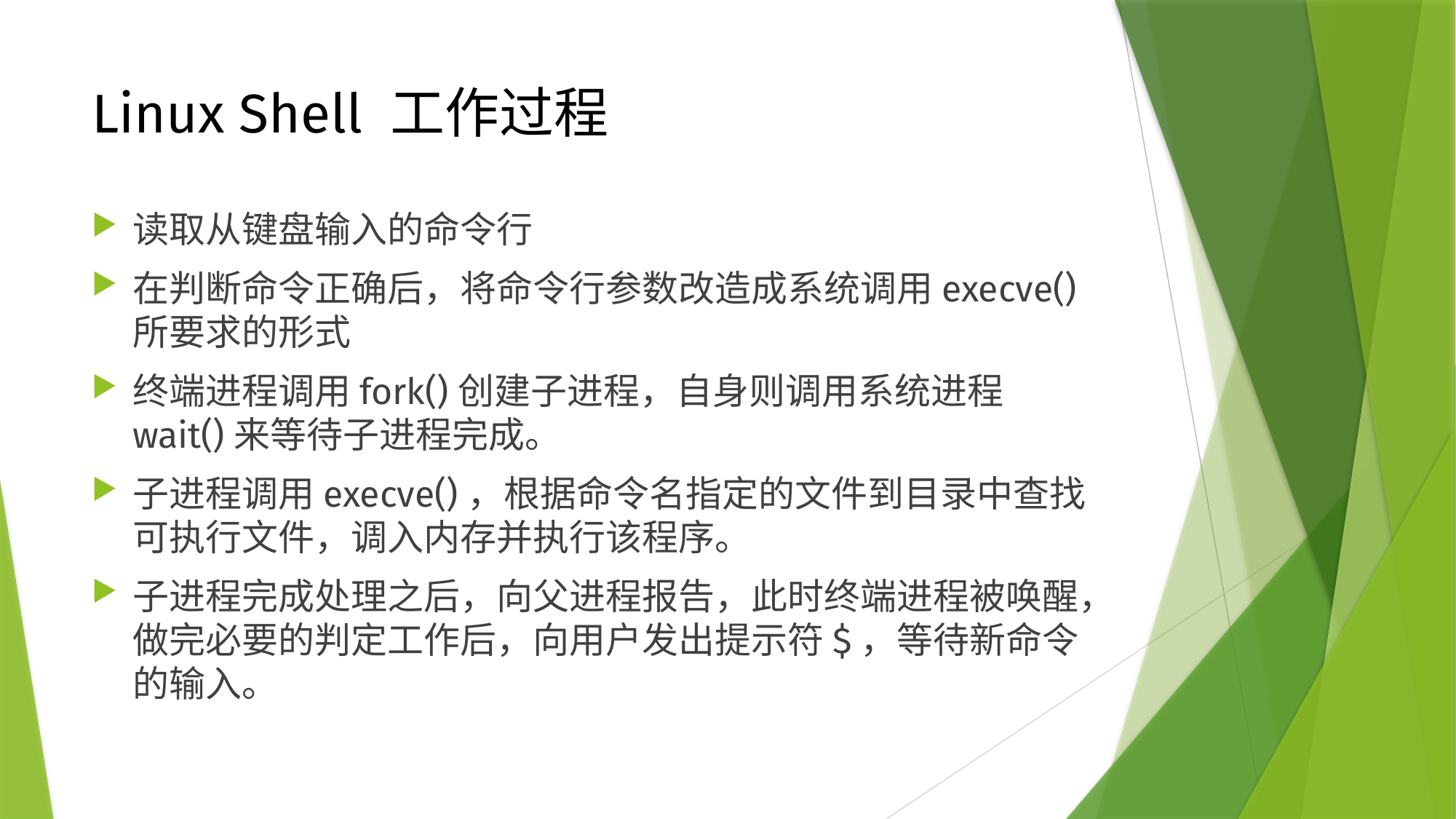

# Linux Shell 工作过程
读取从键盘输入的命令行
在判断命令正确后，将命令行参数改造成系统调用execve()所要求的形式
终端进程调用fork()创建子进程，自身则调用系统进程wait()来等待子进程完成。
子进程调用execve()，根据命令名指定的文件到目录中查找可执行文件，调入内存并执行该程序。
子进程完成处理之后，向父进程报告，此时终端进程被唤醒，做完必要的判定工作后，向用户发出提示符$，等待新命令的输入。